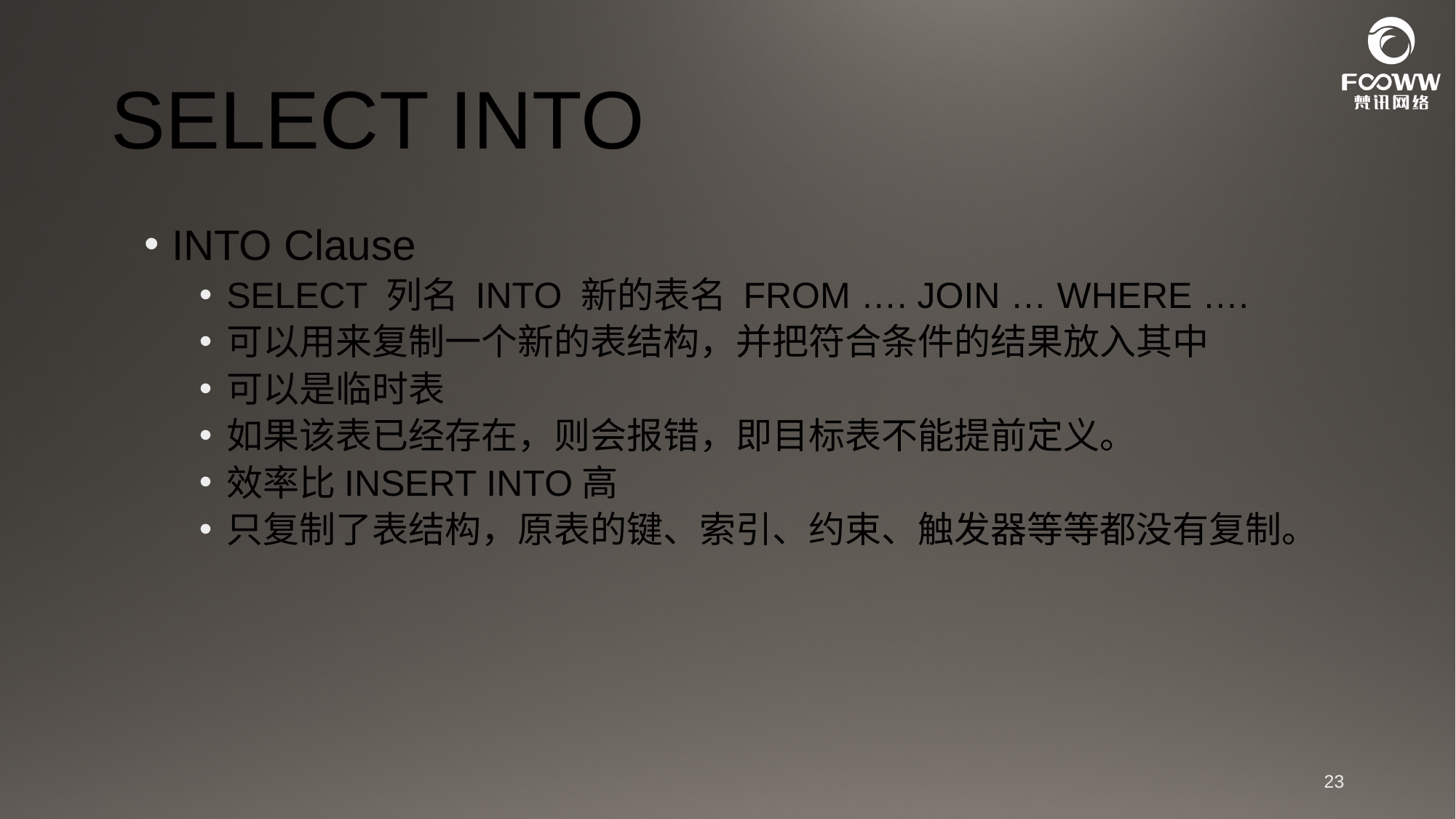

# SELECT INTO
INTO Clause
SELECT 列名 INTO 新的表名 FROM …. JOIN … WHERE ….
可以用来复制一个新的表结构，并把符合条件的结果放入其中
可以是临时表
如果该表已经存在，则会报错，即目标表不能提前定义。
效率比INSERT INTO高
只复制了表结构，原表的键、索引、约束、触发器等等都没有复制。

23